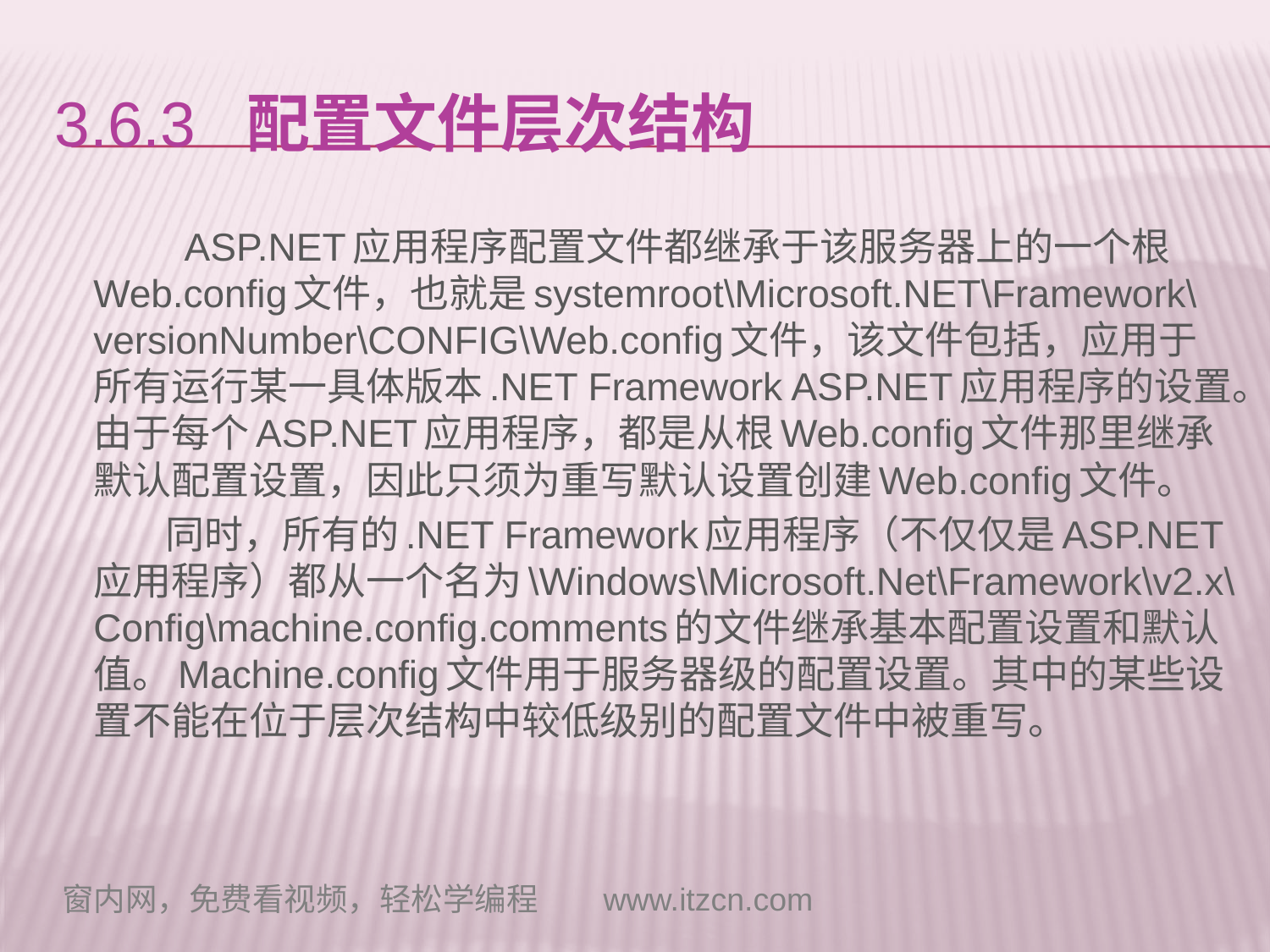

# 3.6.3  配置文件层次结构
            ASP.NET应用程序配置文件都继承于该服务器上的一个根Web.config文件，也就是systemroot\Microsoft.NET\Framework\versionNumber\CONFIG\Web.config文件，该文件包括，应用于所有运行某一具体版本.NET Framework ASP.NET应用程序的设置。由于每个ASP.NET应用程序，都是从根Web.config文件那里继承默认配置设置，因此只须为重写默认设置创建Web.config文件。
            同时，所有的.NET Framework应用程序（不仅仅是ASP.NET应用程序）都从一个名为\Windows\Microsoft.Net\Framework\v2.x\Config\machine.config.comments的文件继承基本配置设置和默认值。Machine.config文件用于服务器级的配置设置。其中的某些设置不能在位于层次结构中较低级别的配置文件中被重写。